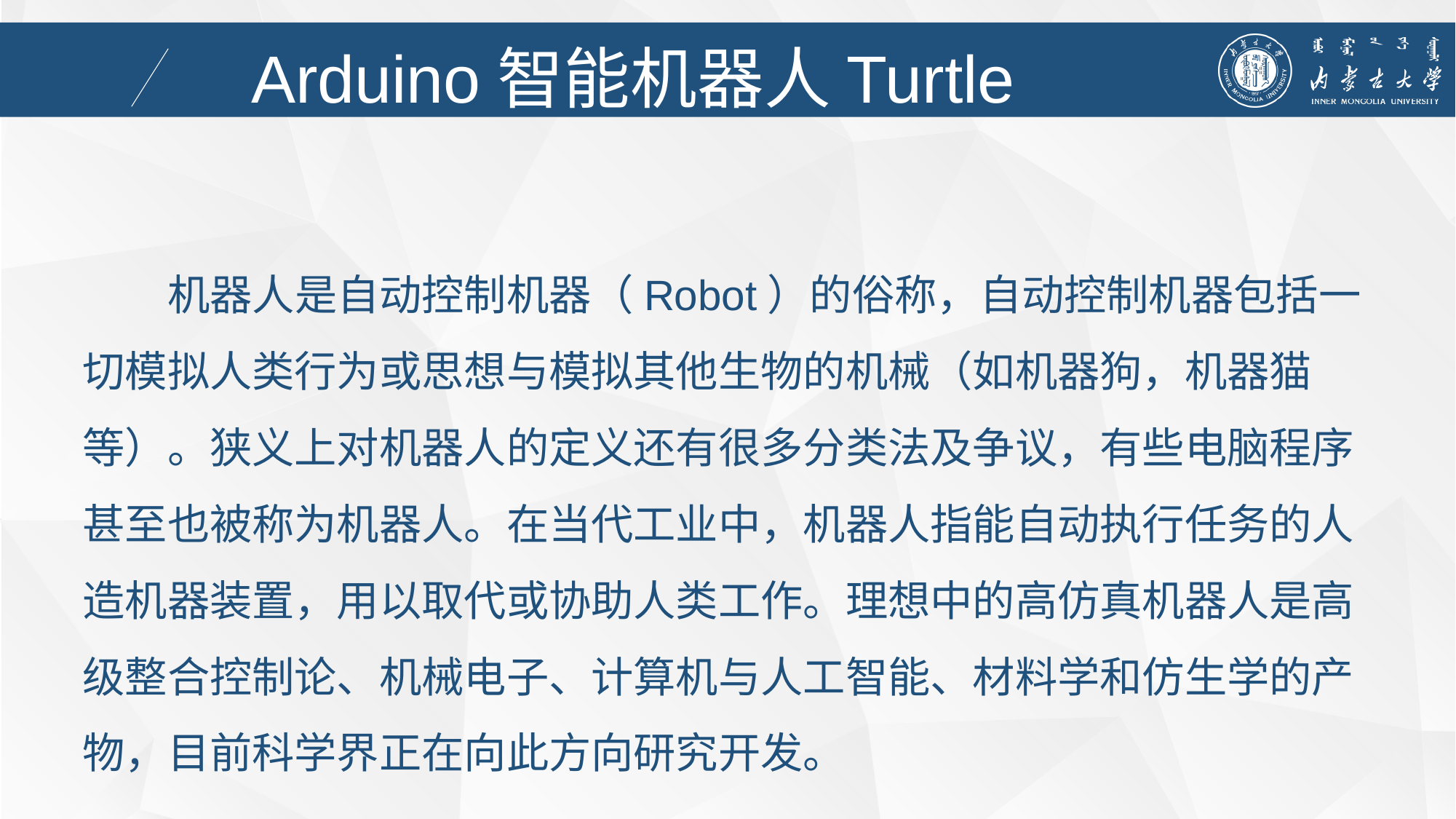

Arduino智能机器人Turtle
机器人是自动控制机器（Robot）的俗称，自动控制机器包括一切模拟人类行为或思想与模拟其他生物的机械（如机器狗，机器猫等）。狭义上对机器人的定义还有很多分类法及争议，有些电脑程序甚至也被称为机器人。在当代工业中，机器人指能自动执行任务的人造机器装置，用以取代或协助人类工作。理想中的高仿真机器人是高级整合控制论、机械电子、计算机与人工智能、材料学和仿生学的产物，目前科学界正在向此方向研究开发。